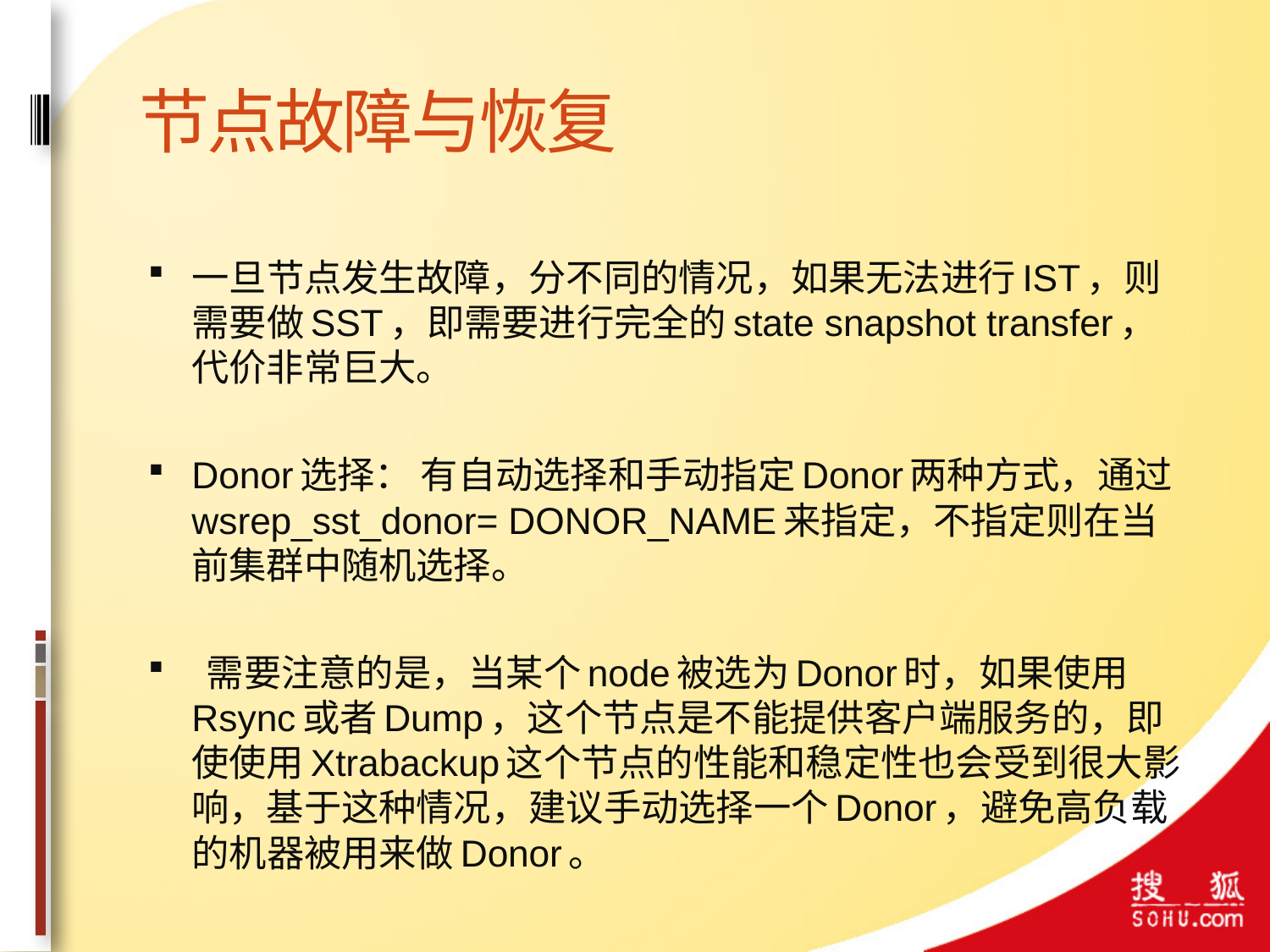

# 节点故障与恢复
一旦节点发生故障，分不同的情况，如果无法进行IST，则需要做SST，即需要进行完全的state snapshot transfer，代价非常巨大。

Donor选择： 有自动选择和手动指定Donor两种方式，通过wsrep_sst_donor= DONOR_NAME来指定，不指定则在当前集群中随机选择。

 需要注意的是，当某个node被选为Donor时，如果使用Rsync或者Dump，这个节点是不能提供客户端服务的，即使使用Xtrabackup这个节点的性能和稳定性也会受到很大影响，基于这种情况，建议手动选择一个Donor，避免高负载的机器被用来做Donor。